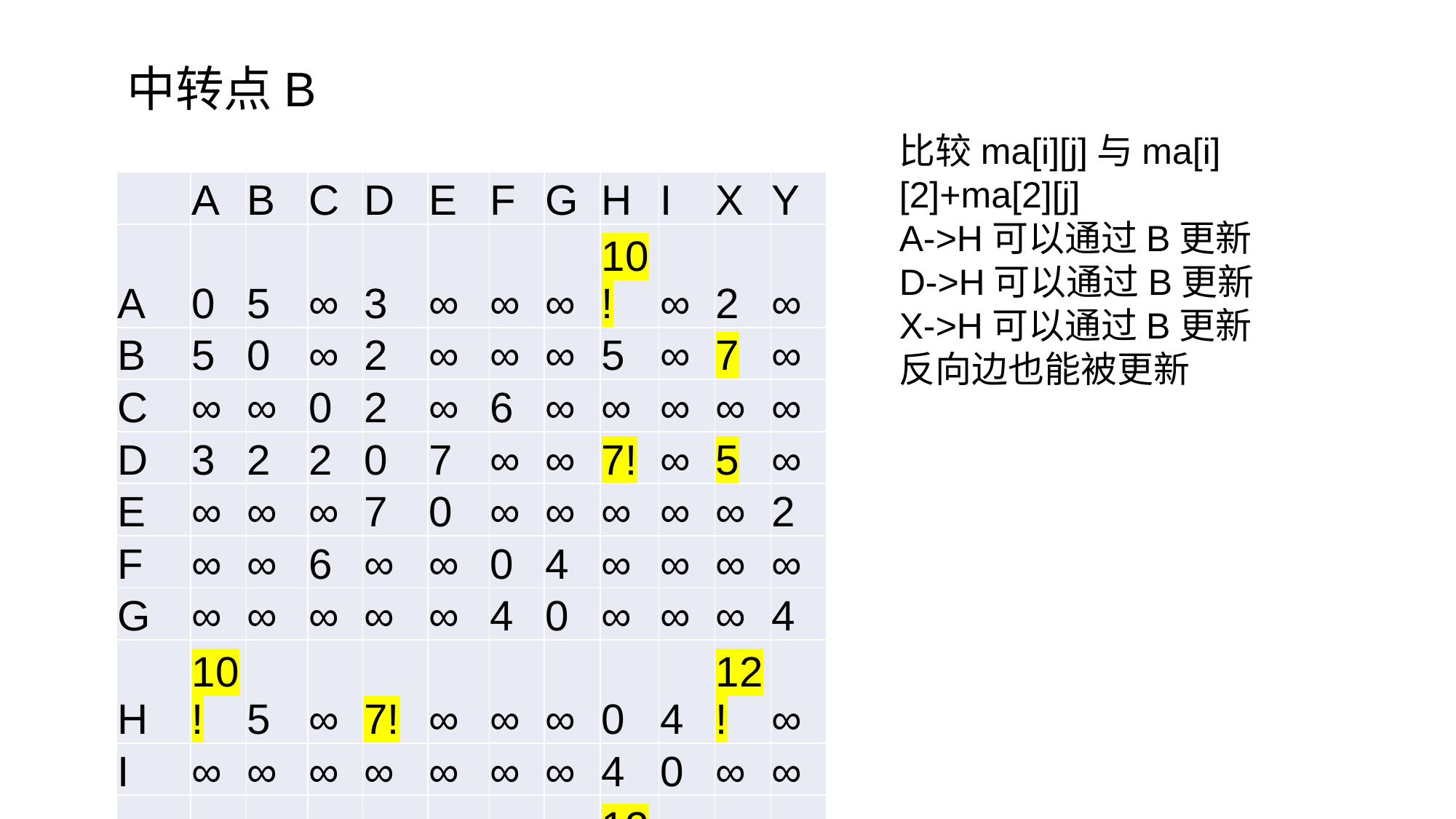

中转点B
比较ma[i][j]与ma[i][2]+ma[2][j]
A->H可以通过B更新
D->H可以通过B更新
X->H可以通过B更新
反向边也能被更新

|  | A | B | C | D | E | F | G | H | I | X | Y |
| --- | --- | --- | --- | --- | --- | --- | --- | --- | --- | --- | --- |
| A | 0 | 5 | ∞ | 3 | ∞ | ∞ | ∞ | 10! | ∞ | 2 | ∞ |
| B | 5 | 0 | ∞ | 2 | ∞ | ∞ | ∞ | 5 | ∞ | 7 | ∞ |
| C | ∞ | ∞ | 0 | 2 | ∞ | 6 | ∞ | ∞ | ∞ | ∞ | ∞ |
| D | 3 | 2 | 2 | 0 | 7 | ∞ | ∞ | 7! | ∞ | 5 | ∞ |
| E | ∞ | ∞ | ∞ | 7 | 0 | ∞ | ∞ | ∞ | ∞ | ∞ | 2 |
| F | ∞ | ∞ | 6 | ∞ | ∞ | 0 | 4 | ∞ | ∞ | ∞ | ∞ |
| G | ∞ | ∞ | ∞ | ∞ | ∞ | 4 | 0 | ∞ | ∞ | ∞ | 4 |
| H | 10! | 5 | ∞ | 7! | ∞ | ∞ | ∞ | 0 | 4 | 12! | ∞ |
| I | ∞ | ∞ | ∞ | ∞ | ∞ | ∞ | ∞ | 4 | 0 | ∞ | ∞ |
| X | 2 | 7 | ∞ | 5 | ∞ | ∞ | ∞ | 12! | ∞ | 0 | ∞ |
| Y | ∞ | ∞ | ∞ | ∞ | 2 | ∞ | 4 | ∞ | ∞ | ∞ | 0 |